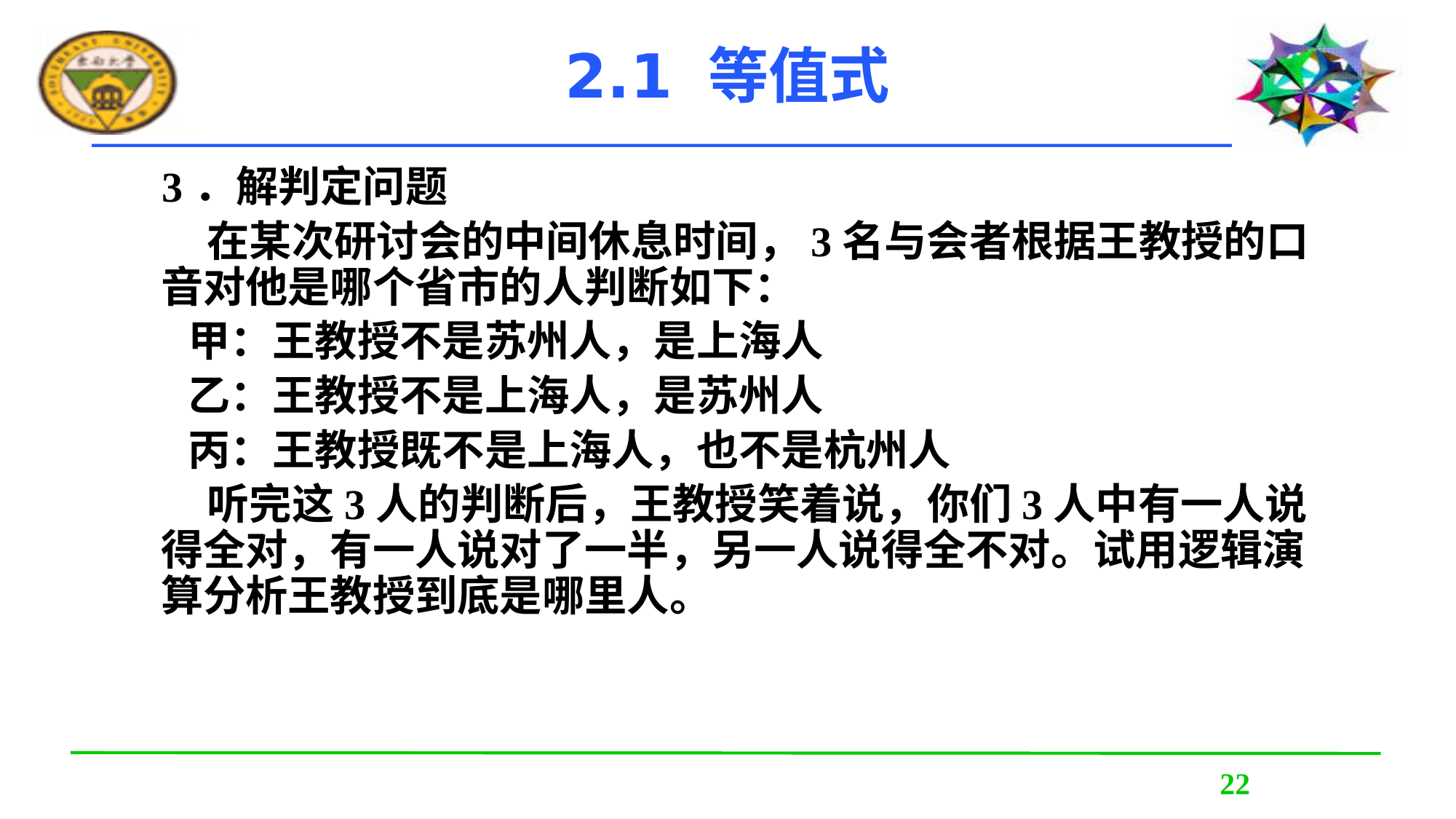

# 2.1 等值式
    3．解判定问题
        在某次研讨会的中间休息时间，3名与会者根据王教授的口音对他是哪个省市的人判断如下：
      甲：王教授不是苏州人，是上海人
      乙：王教授不是上海人，是苏州人
      丙：王教授既不是上海人，也不是杭州人
        听完这3人的判断后，王教授笑着说，你们3人中有一人说得全对，有一人说对了一半，另一人说得全不对。试用逻辑演算分析王教授到底是哪里人。